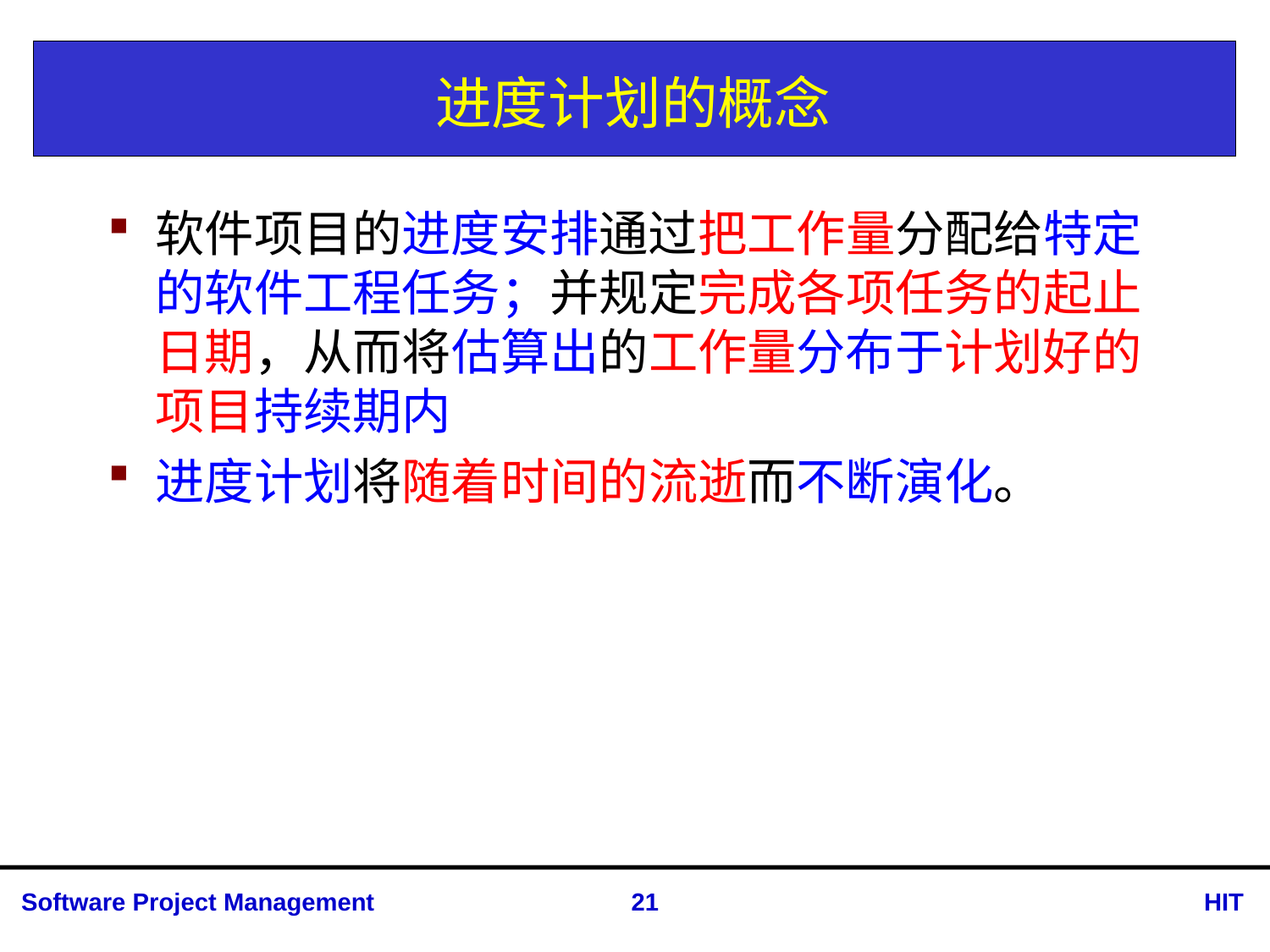

# 进度计划的概念
软件项目的进度安排通过把工作量分配给特定的软件工程任务；并规定完成各项任务的起止日期，从而将估算出的工作量分布于计划好的项目持续期内
进度计划将随着时间的流逝而不断演化。